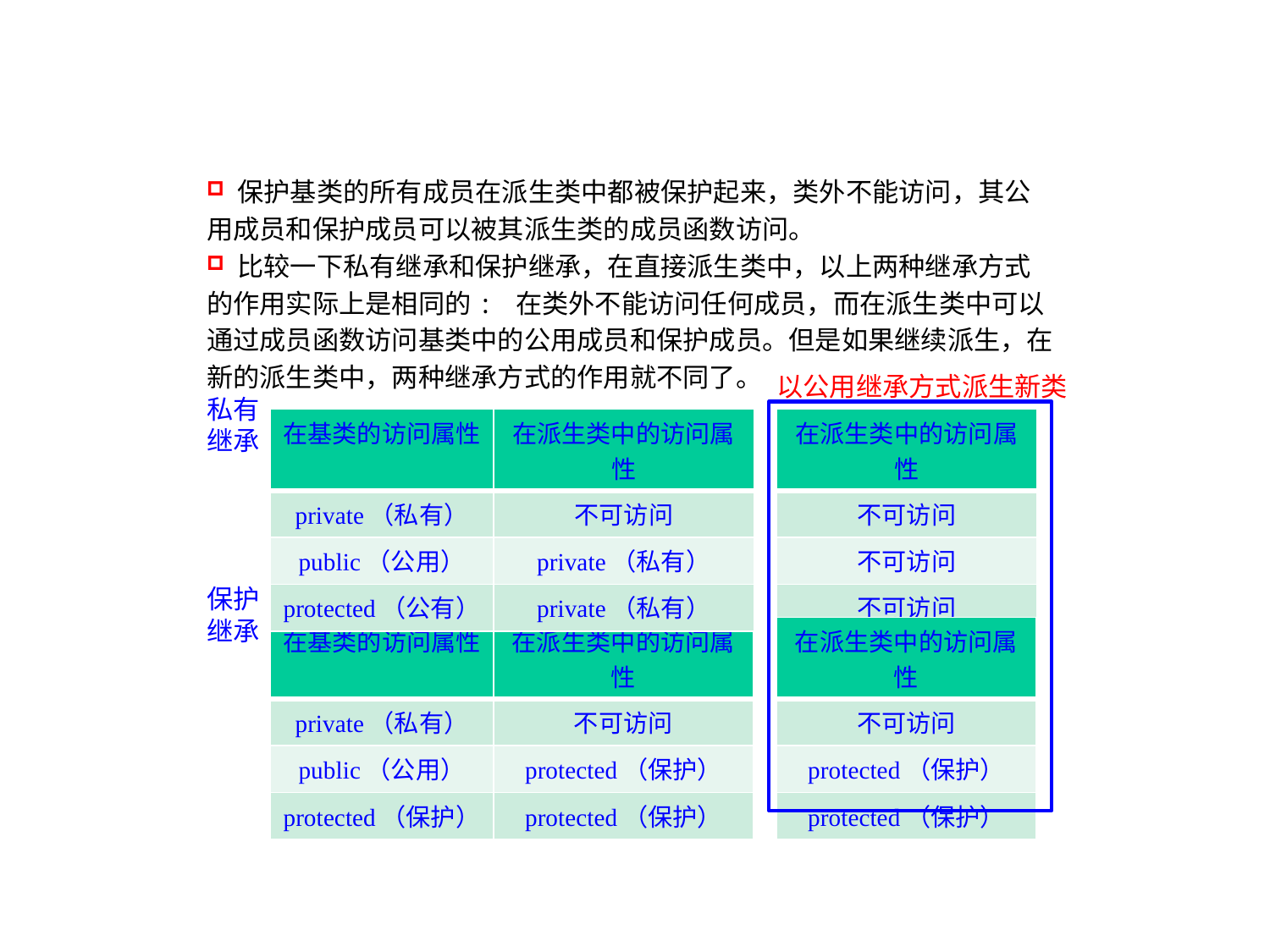

保护基类的所有成员在派生类中都被保护起来，类外不能访问，其公用成员和保护成员可以被其派生类的成员函数访问。
 比较一下私有继承和保护继承，在直接派生类中，以上两种继承方式的作用实际上是相同的: 在类外不能访问任何成员，而在派生类中可以通过成员函数访问基类中的公用成员和保护成员。但是如果继续派生，在新的派生类中，两种继承方式的作用就不同了。
私有
继承

保护
继承
以公用继承方式派生新类

| 在基类的访问属性 | 在派生类中的访问属性 |
| --- | --- |
| private（私有） | 不可访问 |
| public（公用） | private（私有） |
| protected（公有） | private（私有） |
| 在派生类中的访问属性 |
| --- |
| 不可访问 |
| 不可访问 |
| 不可访问 |
| 在基类的访问属性 | 在派生类中的访问属性 |
| --- | --- |
| private（私有） | 不可访问 |
| public（公用） | protected（保护） |
| protected（保护） | protected（保护） |
| 在派生类中的访问属性 |
| --- |
| 不可访问 |
| protected（保护） |
| protected（保护） |